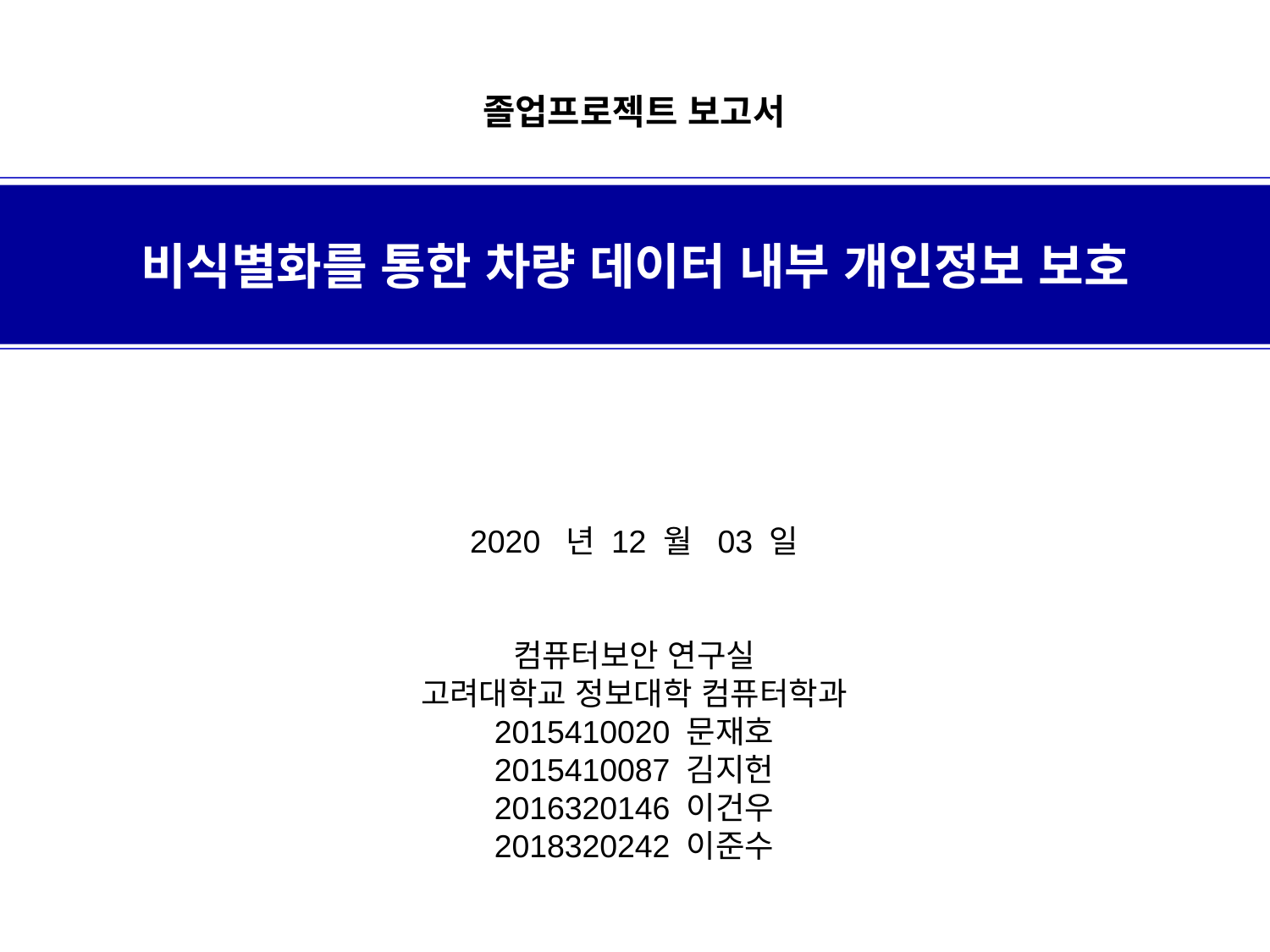

졸업프로젝트 보고서
비식별화를 통한 차량 데이터 내부 개인정보 보호
2020  년 12 월  03 일

컴퓨터보안 연구실
고려대학교 정보대학 컴퓨터학과
2015410020 문재호
2015410087 김지헌
2016320146 이건우
2018320242 이준수